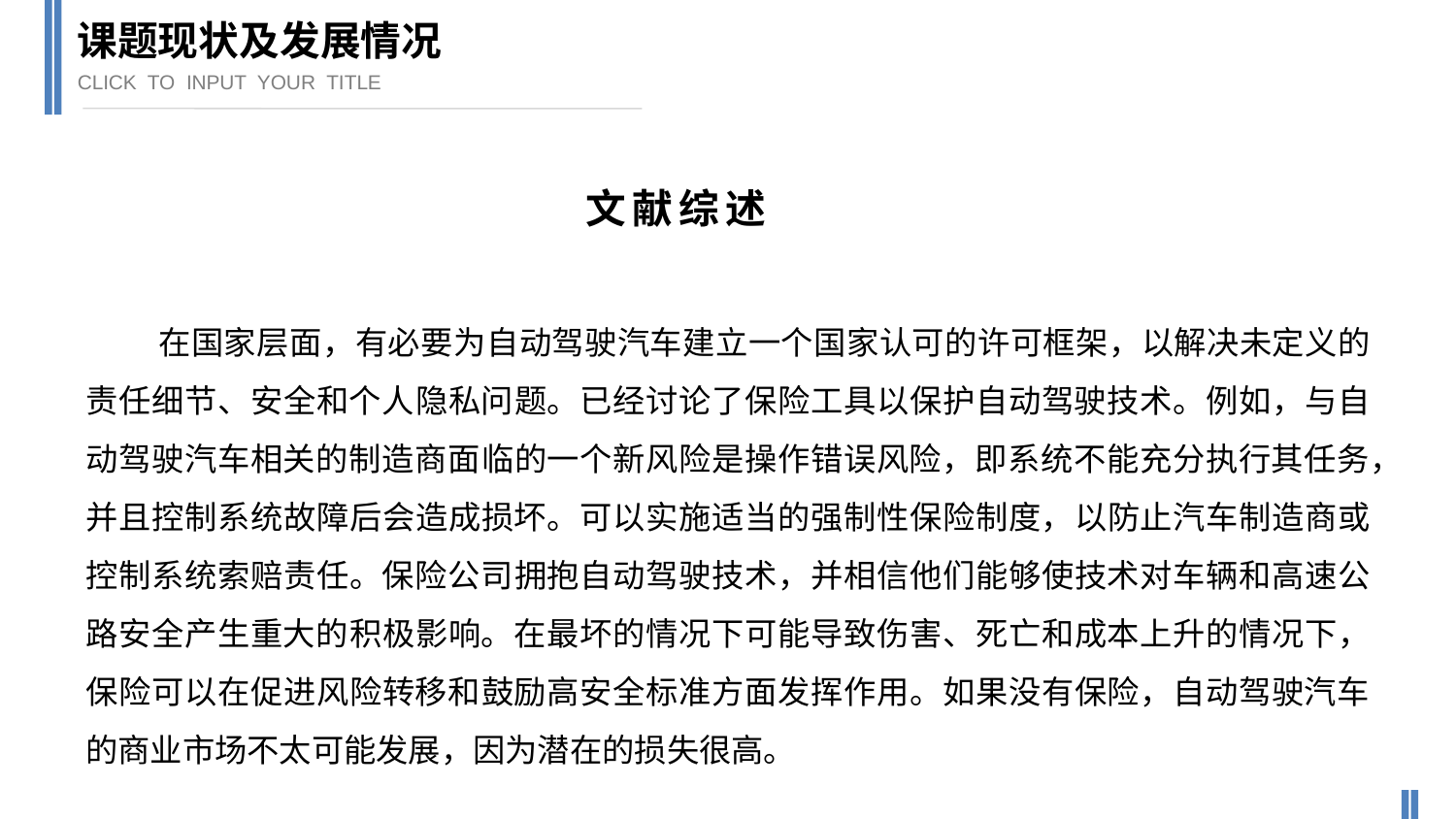

课题现状及发展情况
CLICK  TO  INPUT  YOUR  TITLE
文献综述
在国家层面，有必要为自动驾驶汽车建立一个国家认可的许可框架，以解决未定义的责任细节、安全和个人隐私问题。已经讨论了保险工具以保护自动驾驶技术。例如，与自动驾驶汽车相关的制造商面临的一个新风险是操作错误风险，即系统不能充分执行其任务，并且控制系统故障后会造成损坏。可以实施适当的强制性保险制度，以防止汽车制造商或控制系统索赔责任。保险公司拥抱自动驾驶技术，并相信他们能够使技术对车辆和高速公路安全产生重大的积极影响。在最坏的情况下可能导致伤害、死亡和成本上升的情况下，保险可以在促进风险转移和鼓励高安全标准方面发挥作用。如果没有保险，自动驾驶汽车的商业市场不太可能发展，因为潜在的损失很高。